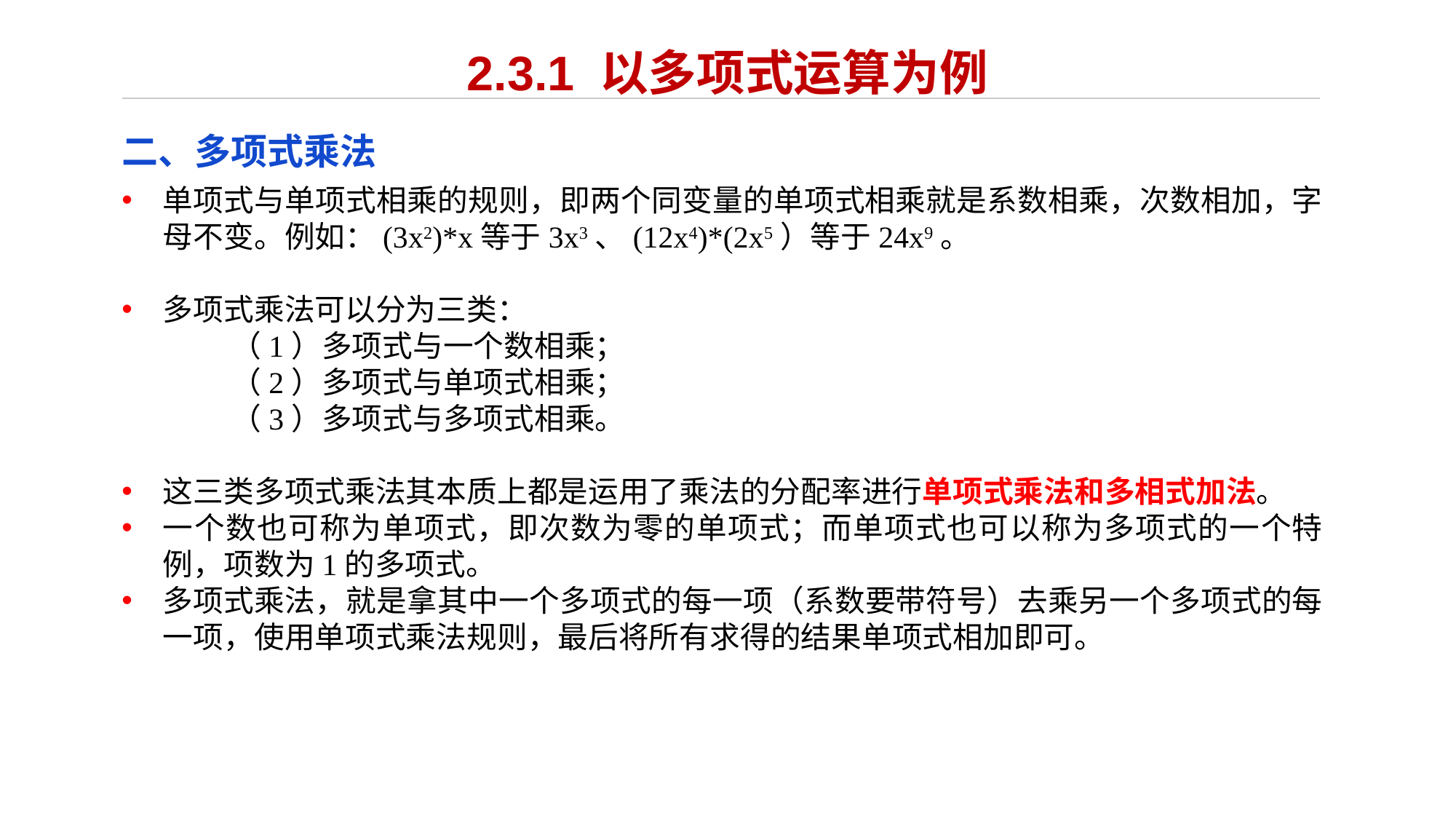

# 2.3.1 以多项式运算为例

二、多项式乘法
单项式与单项式相乘的规则，即两个同变量的单项式相乘就是系数相乘，次数相加，字母不变。例如：(3x2)*x等于3x3、(12x4)*(2x5）等于24x9。

多项式乘法可以分为三类：
	（1）多项式与一个数相乘；
	（2）多项式与单项式相乘；
	（3）多项式与多项式相乘。

这三类多项式乘法其本质上都是运用了乘法的分配率进行单项式乘法和多相式加法。
一个数也可称为单项式，即次数为零的单项式；而单项式也可以称为多项式的一个特例，项数为1的多项式。
多项式乘法，就是拿其中一个多项式的每一项（系数要带符号）去乘另一个多项式的每一项，使用单项式乘法规则，最后将所有求得的结果单项式相加即可。